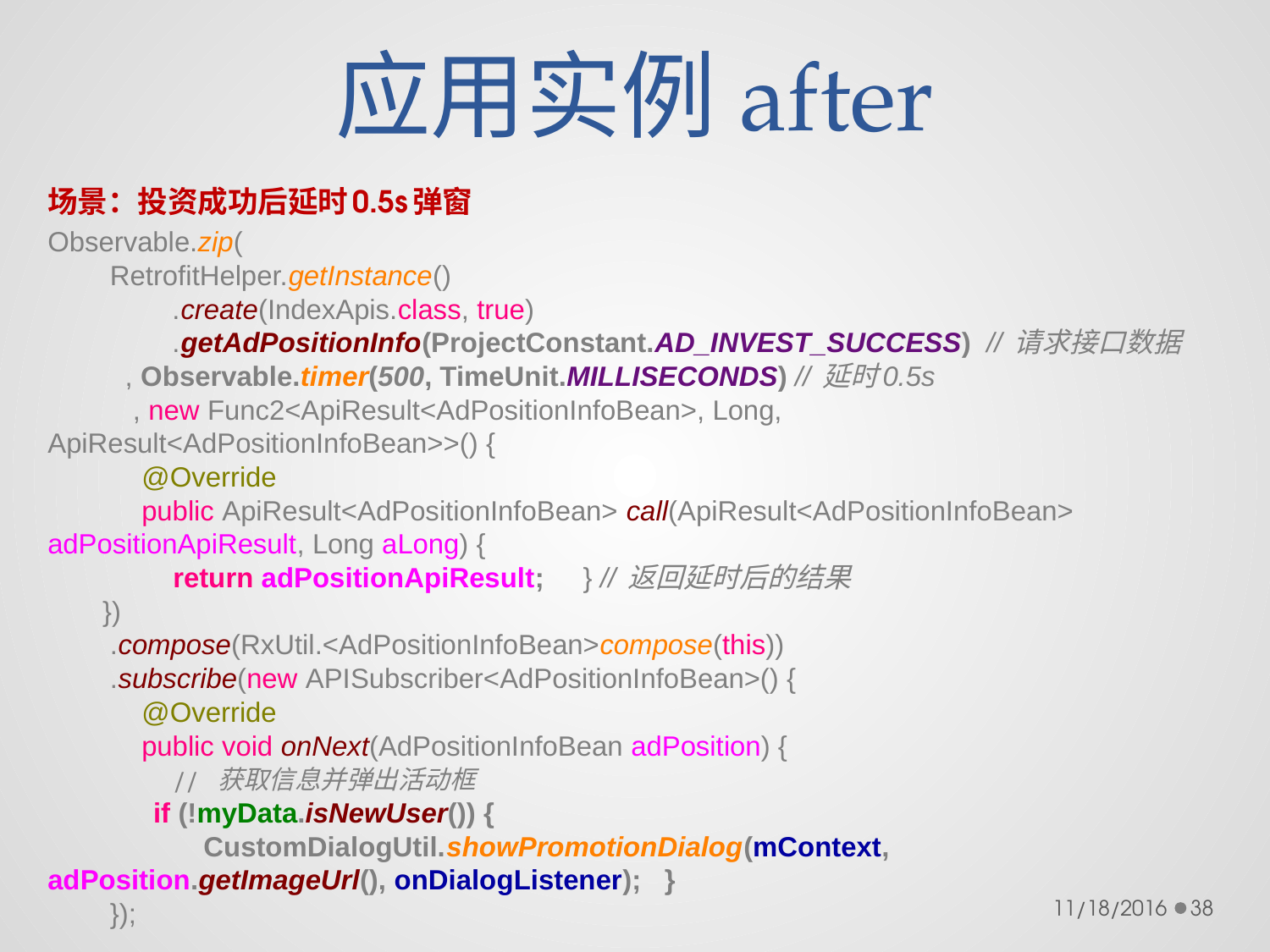

# 应用实例after
场景：投资成功后延时0.5s弹窗
Observable.zip(
        RetrofitHelper.getInstance()
                .create(IndexApis.class, true)
                .getAdPositionInfo(ProjectConstant.AD_INVEST_SUCCESS)  // 请求接口数据
        	, Observable.timer(500, TimeUnit.MILLISECONDS) // 延时0.5s
       	 , new Func2<ApiResult<AdPositionInfoBean>, Long, 							ApiResult<AdPositionInfoBean>>() {
            @Override
            public ApiResult<AdPositionInfoBean> call(ApiResult<AdPositionInfoBean> 					adPositionApiResult, Long aLong) {
                return adPositionApiResult;     } // 返回延时后的结果
        })
        .compose(RxUtil.<AdPositionInfoBean>compose(this))
        .subscribe(new APISubscriber<AdPositionInfoBean>() {
            @Override
            public void onNext(AdPositionInfoBean adPosition) {
                //  获取信息并弹出活动框
                if (!myData.isNewUser()) {
                    CustomDialogUtil.showPromotionDialog(mContext, adPosition.getImageUrl(), onDialogListener);   }
        });
11/18/2016
38